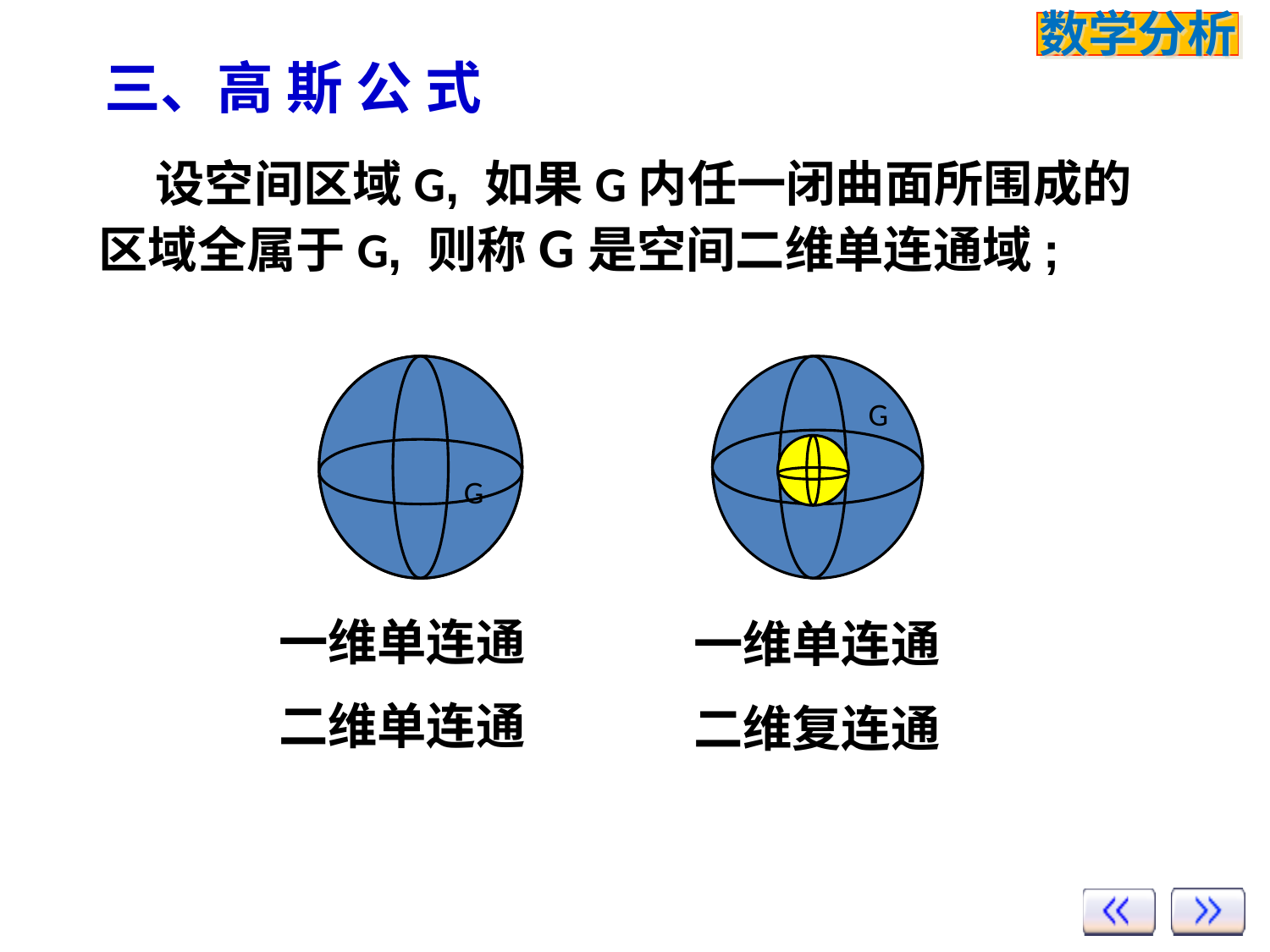

三、高 斯 公 式
    设空间区域G, 如果G内任一闭曲面所围成的区域全属于G, 则称G是空间二维单连通域;

G

G

一维单连通
二维单连通
一维单连通
二维复连通